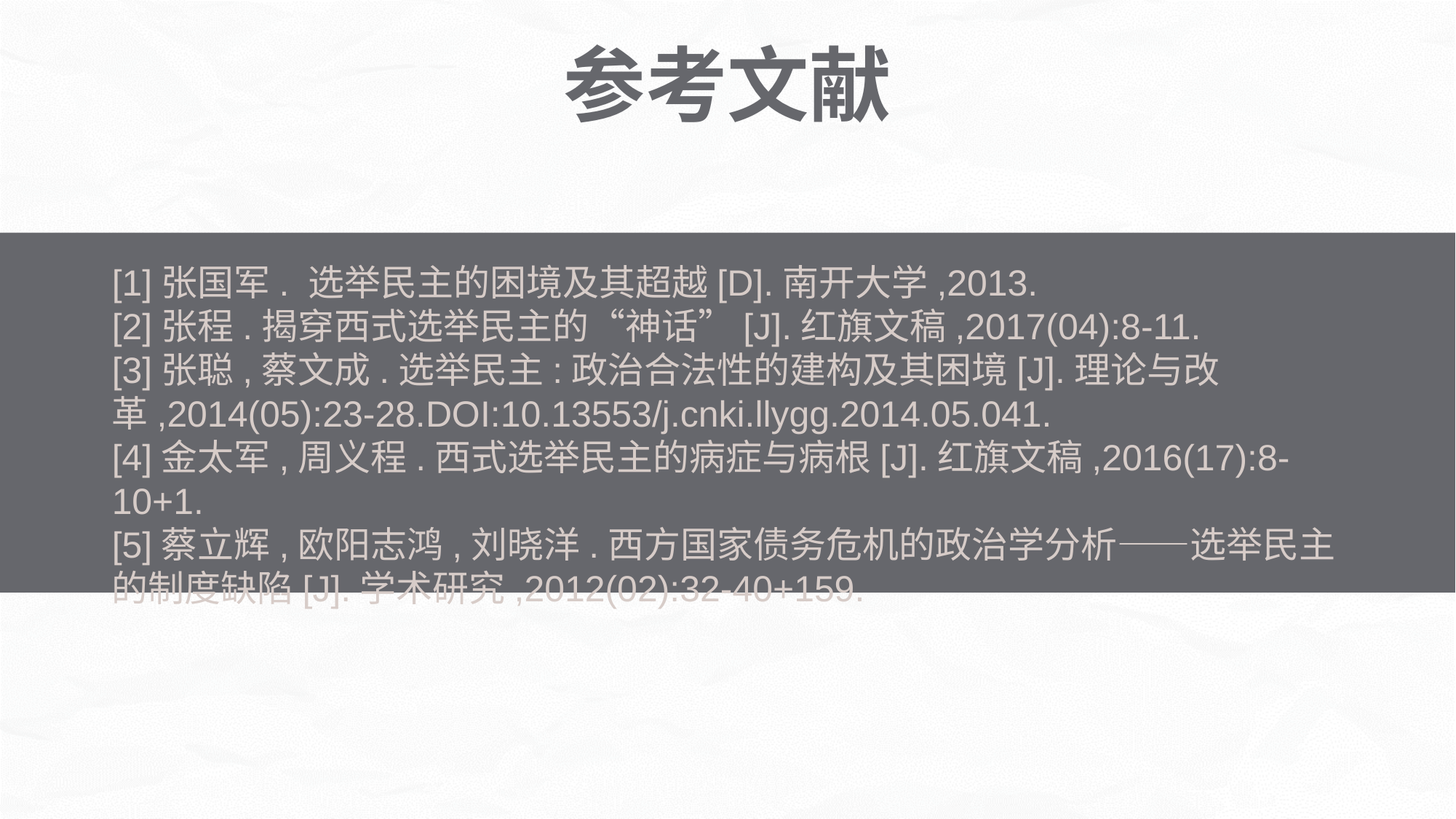

参考文献

[1]张国军. 选举民主的困境及其超越[D].南开大学,2013.
[2]张程.揭穿西式选举民主的“神话”[J].红旗文稿,2017(04):8-11.
[3]张聪,蔡文成.选举民主:政治合法性的建构及其困境[J].理论与改革,2014(05):23-28.DOI:10.13553/j.cnki.llygg.2014.05.041.
[4]金太军,周义程.西式选举民主的病症与病根[J].红旗文稿,2016(17):8-10+1.
[5]蔡立辉,欧阳志鸿,刘晓洋.西方国家债务危机的政治学分析——选举民主的制度缺陷[J].学术研究,2012(02):32-40+159.